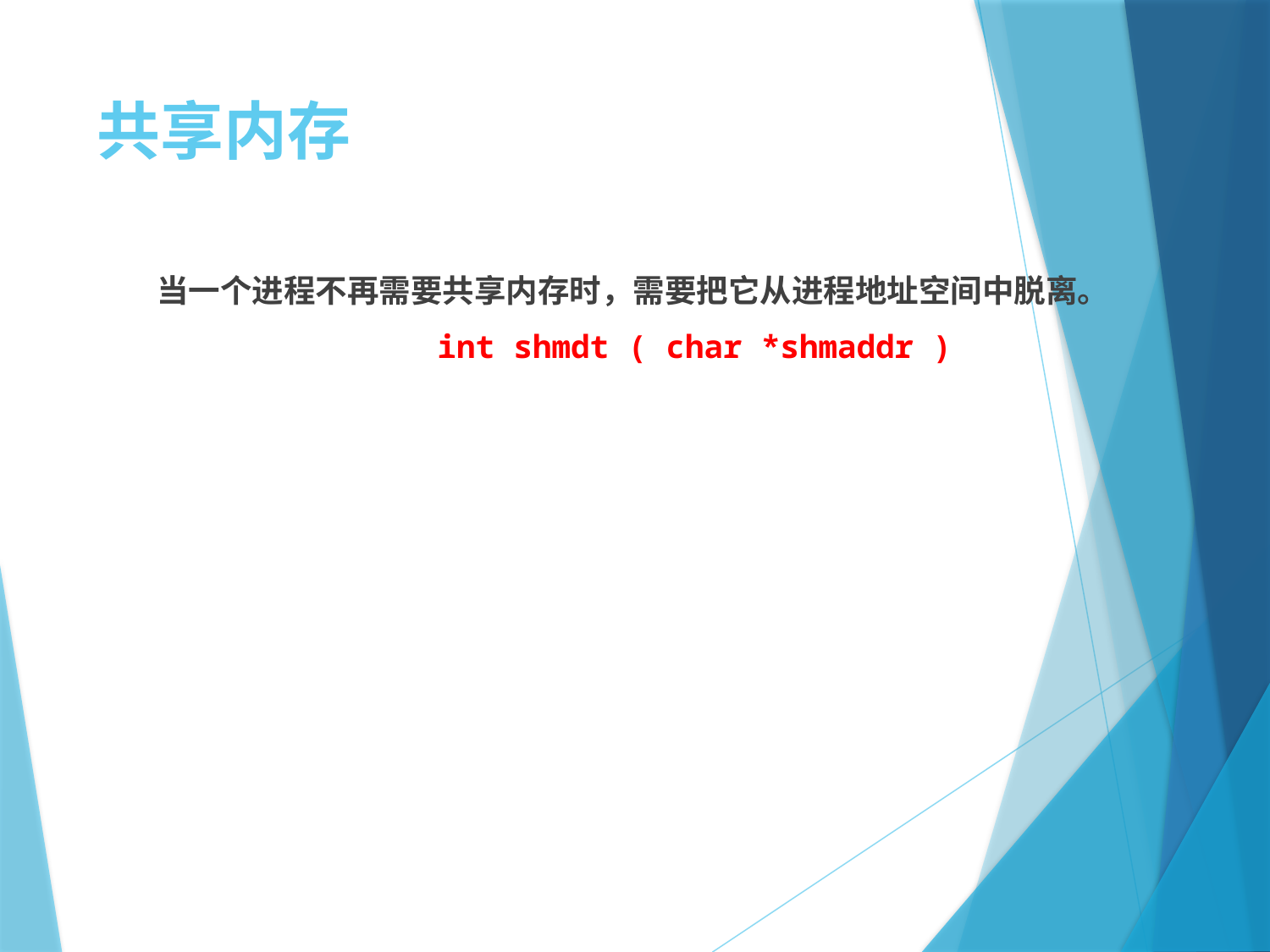

# 共享内存
当一个进程不再需要共享内存时，需要把它从进程地址空间中脱离。
int shmdt ( char *shmaddr )